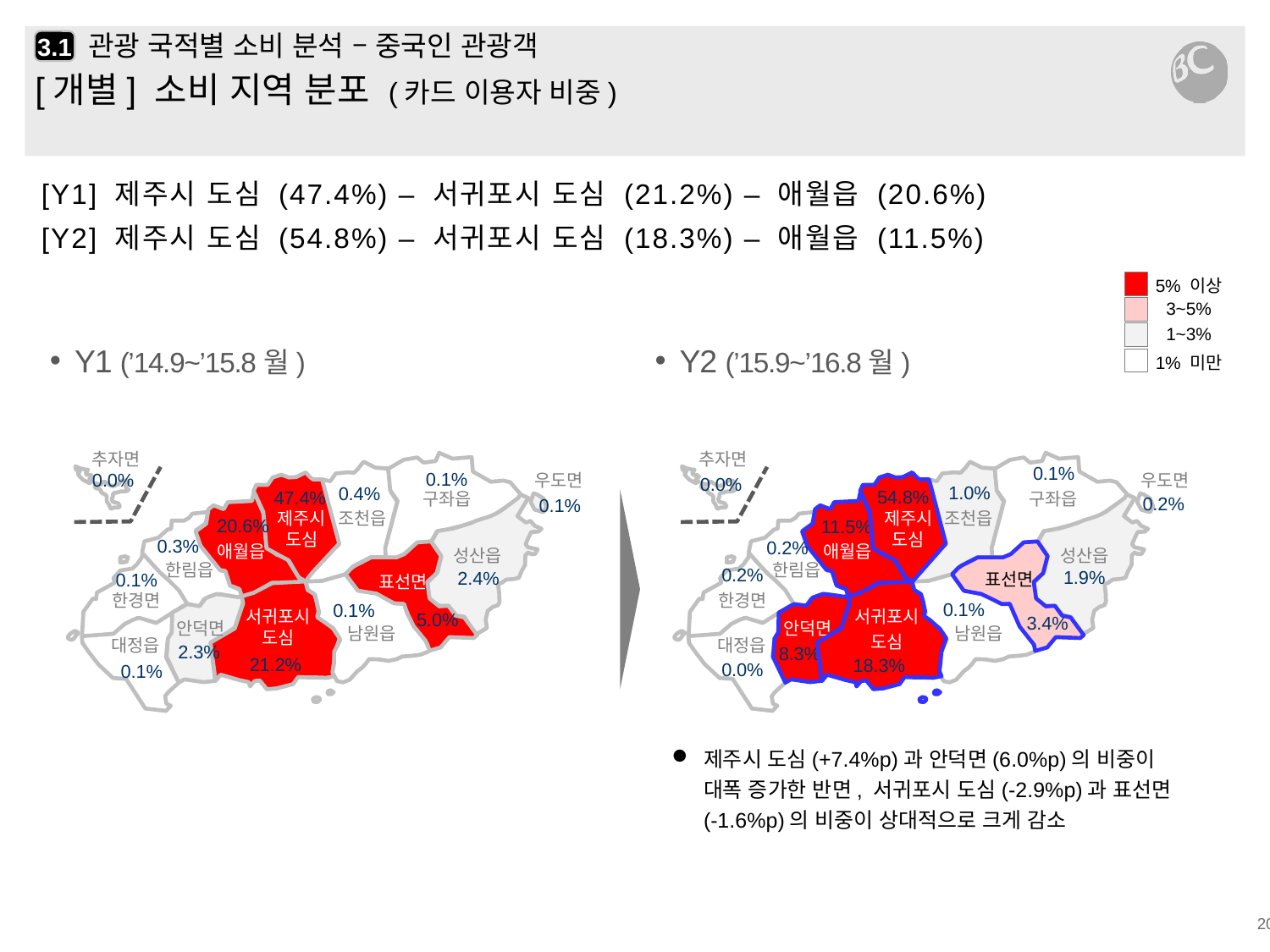

# 관광 국적별 소비 분석 – 중국인 관광객
3.1
[개별] 소비 지역 분포 (카드 이용자 비중)
[Y1] 제주시 도심 (47.4%) – 서귀포시 도심 (21.2%) – 애월읍 (20.6%)
[Y2] 제주시 도심 (54.8%) – 서귀포시 도심 (18.3%) – 애월읍 (11.5%)
|  | 5% 이상 |
| --- | --- |
|  |  |
|  | 3~5% |
|  |  |
|  | 1~3% |
|  |  |
|  | 1% 미만 |
Y1 (’14.9~’15.8월)
Y2 (’15.9~’16.8월)
추자면
추자면

0.1%

0.1%
0.0%
우도면
우도면

54.8%
제주시
도심
0.0%

1.0%
0.4%
47.4%
구좌읍
구좌읍

0.2%
0.1%
제주시
도심
조천읍
조천읍

20.6%
11.5%
0.3%
0.2%

애월읍
애월읍
성산읍
성산읍

한림읍
한림읍
0.2%
1.9%
2.4%
0.1%
표선면
표선면

서귀포시
도심
18.3%
한경면
한경면

안덕면
8.3%
0.1%
0.1%
서귀포시
도심
5.0%

3.4%
안덕면
남원읍
남원읍

대정읍
대정읍
2.3%
21.2%
0.0%
0.1%

제주시 도심(+7.4%p)과 안덕면(6.0%p)의 비중이    대폭 증가한 반면, 서귀포시 도심(-2.9%p)과 표선면  (-1.6%p)의 비중이 상대적으로 크게 감소